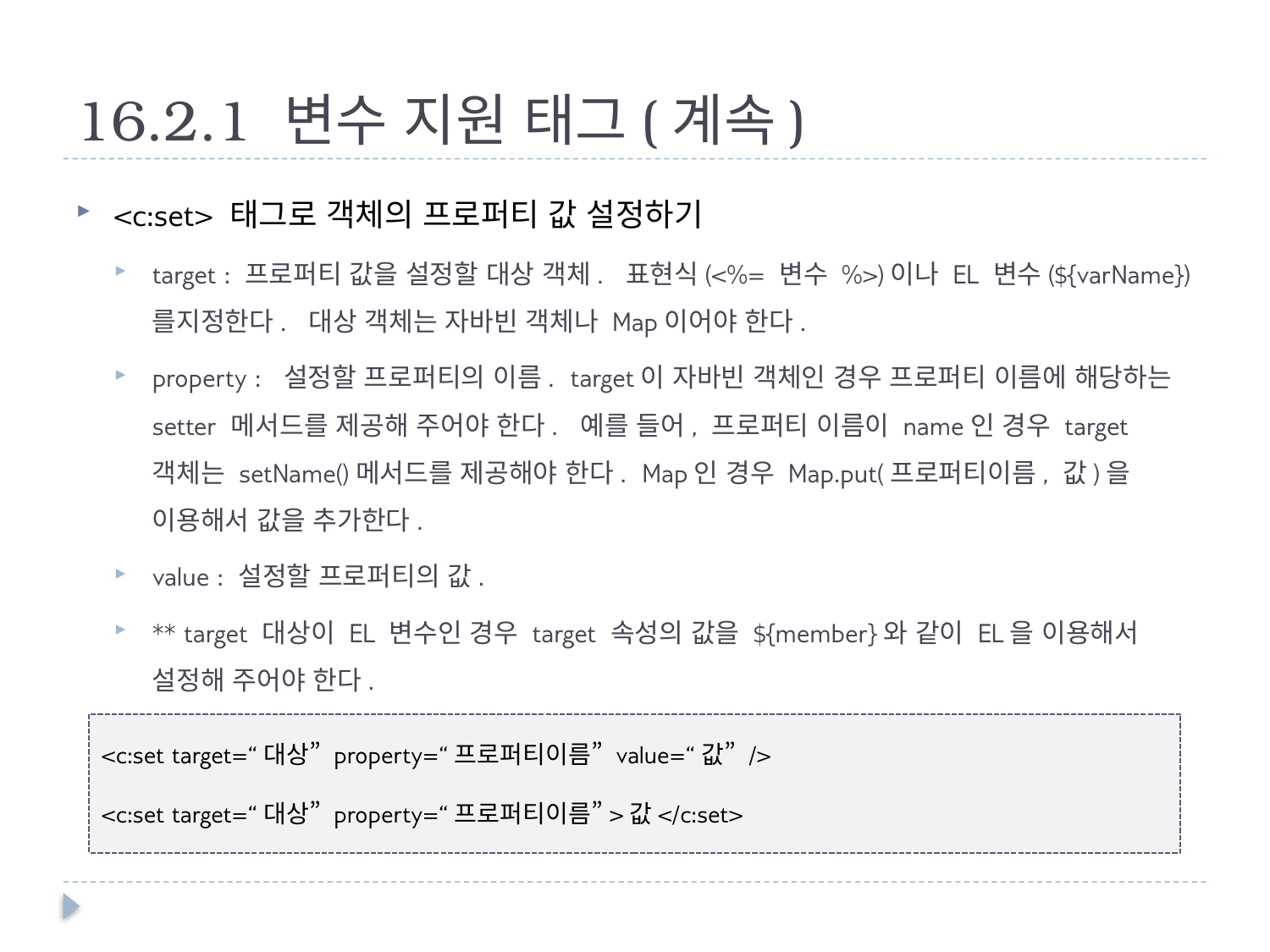

# 16.2.1 변수 지원 태그(계속)
<c:set> 태그로 객체의 프로퍼티 값 설정하기
target : 프로퍼티 값을 설정할 대상 객체.  표현식(<%= 변수 %>)이나 EL 변수(${varName})를지정한다.  대상 객체는 자바빈 객체나 Map이어야 한다.
property :  설정할 프로퍼티의 이름.  target이 자바빈 객체인 경우 프로퍼티 이름에 해당하는 setter 메서드를 제공해 주어야 한다.  예를 들어, 프로퍼티 이름이 name인 경우 target객체는 setName()메서드를 제공해야 한다.  Map인 경우 Map.put(프로퍼티이름, 값)을 이용해서 값을 추가한다.
value : 설정할 프로퍼티의 값.
** target 대상이 EL 변수인 경우 target 속성의 값을 ${member}와 같이 EL을 이용해서 설정해 주어야 한다.
<c:set target=“대상” property=“프로퍼티이름” value=“값” />

<c:set target=“대상” property=“프로퍼티이름”>값</c:set>